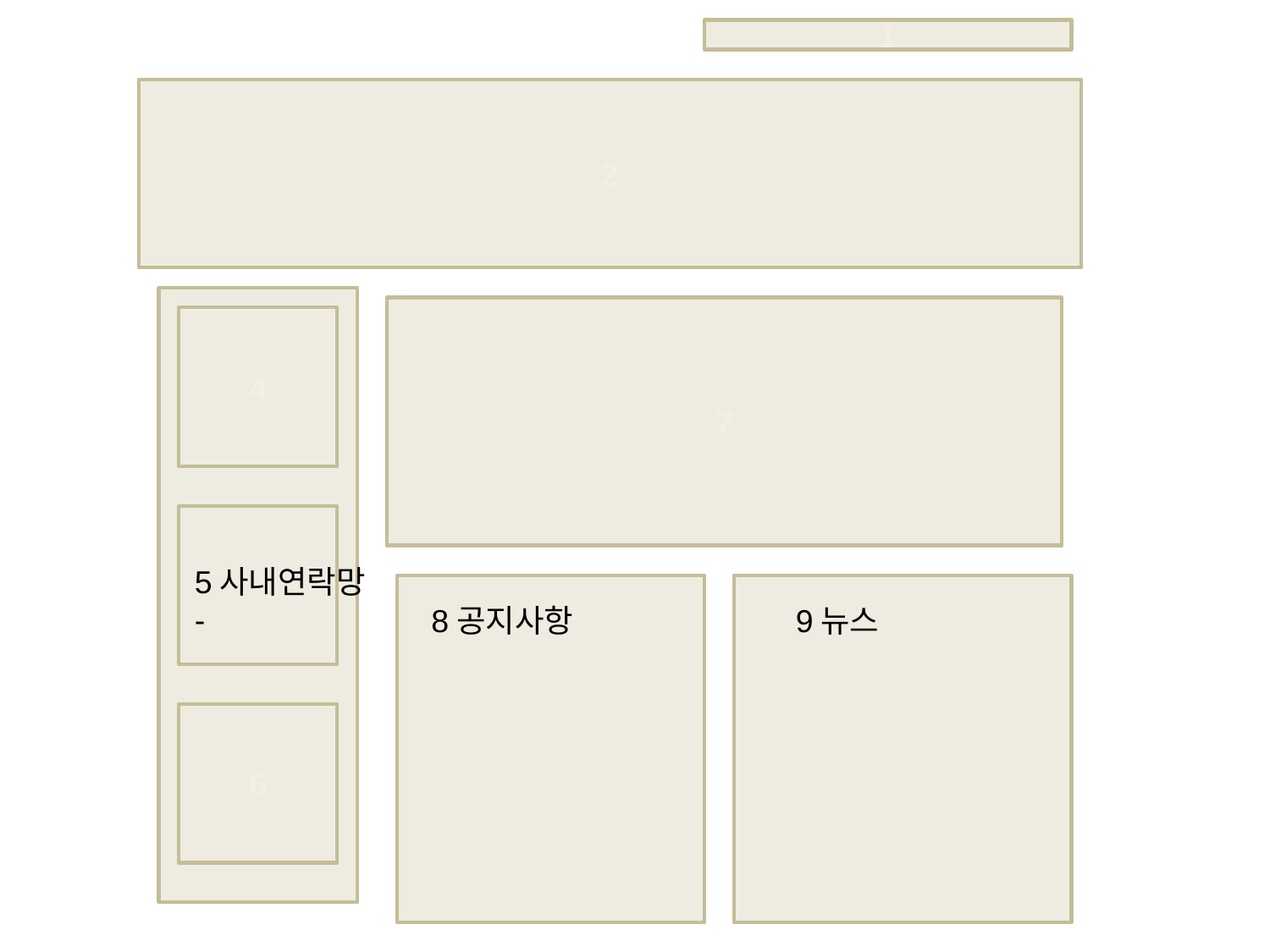

1
2

4

6
7
5사내연락망
-

8공지사항
9뉴스